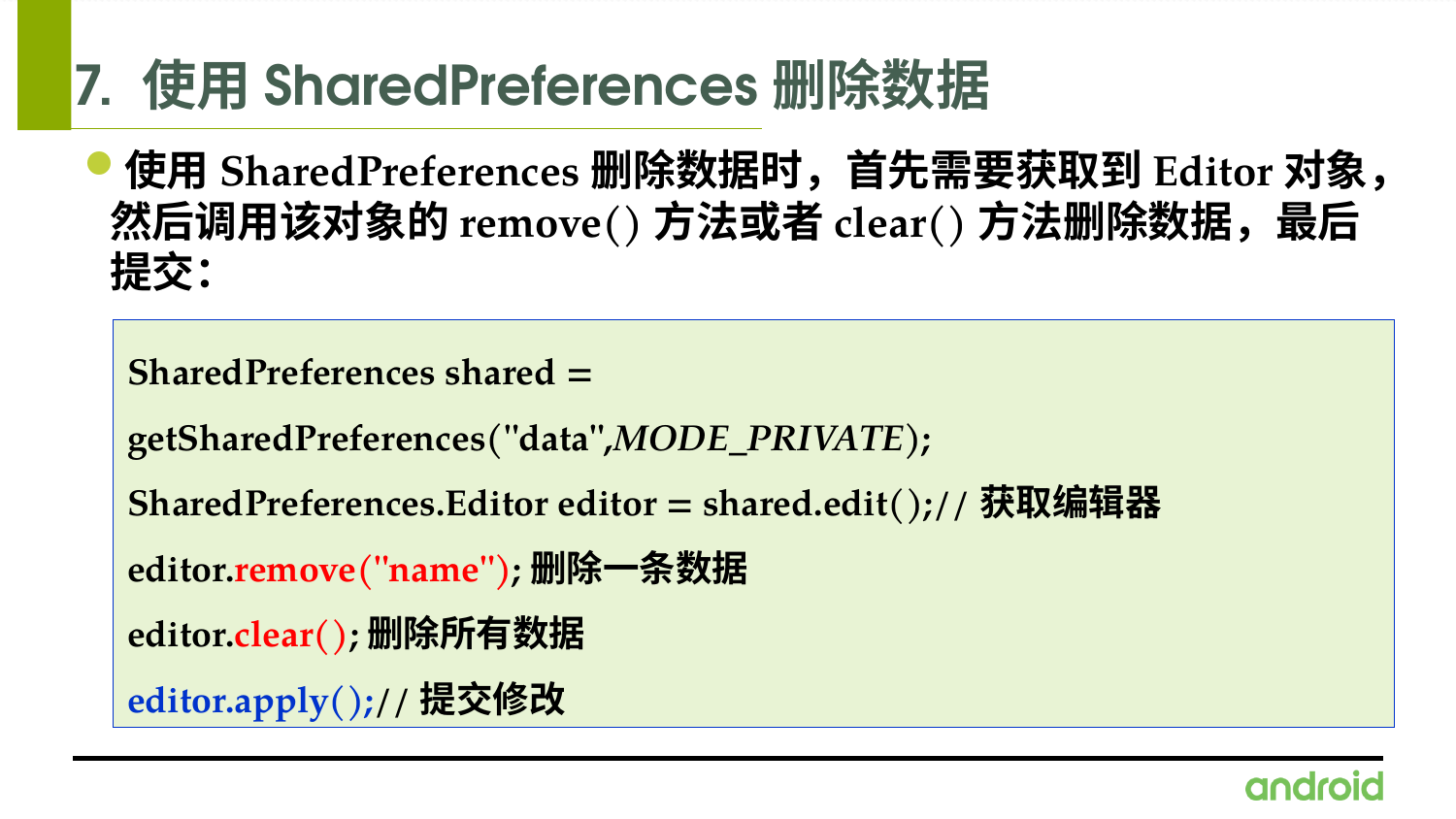

# 7. 使用SharedPreferences删除数据
使用SharedPreferences删除数据时，首先需要获取到Editor对象，然后调用该对象的remove()方法或者clear()方法删除数据，最后提交：

SharedPreferences shared = getSharedPreferences("data",MODE_PRIVATE);
SharedPreferences.Editor editor = shared.edit();//获取编辑器
editor.remove("name");删除一条数据
editor.clear();删除所有数据
editor.apply();//提交修改